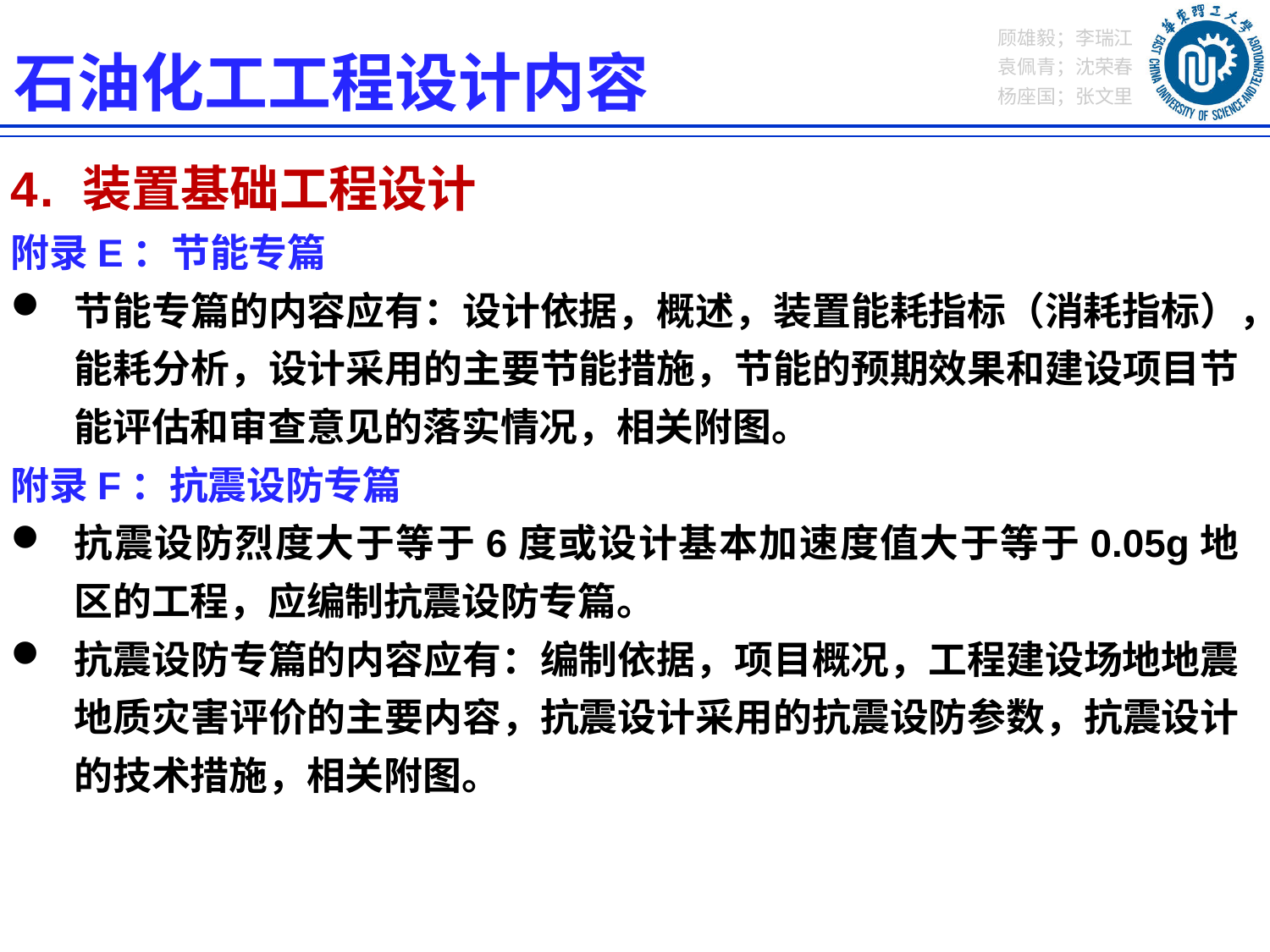

石油化工工程设计内容
装置基础工程设计
附录E：节能专篇
节能专篇的内容应有：设计依据，概述，装置能耗指标（消耗指标），能耗分析，设计采用的主要节能措施，节能的预期效果和建设项目节能评估和审查意见的落实情况，相关附图。
附录F：抗震设防专篇
抗震设防烈度大于等于6度或设计基本加速度值大于等于0.05g地区的工程，应编制抗震设防专篇。
抗震设防专篇的内容应有：编制依据，项目概况，工程建设场地地震地质灾害评价的主要内容，抗震设计采用的抗震设防参数，抗震设计的技术措施，相关附图。